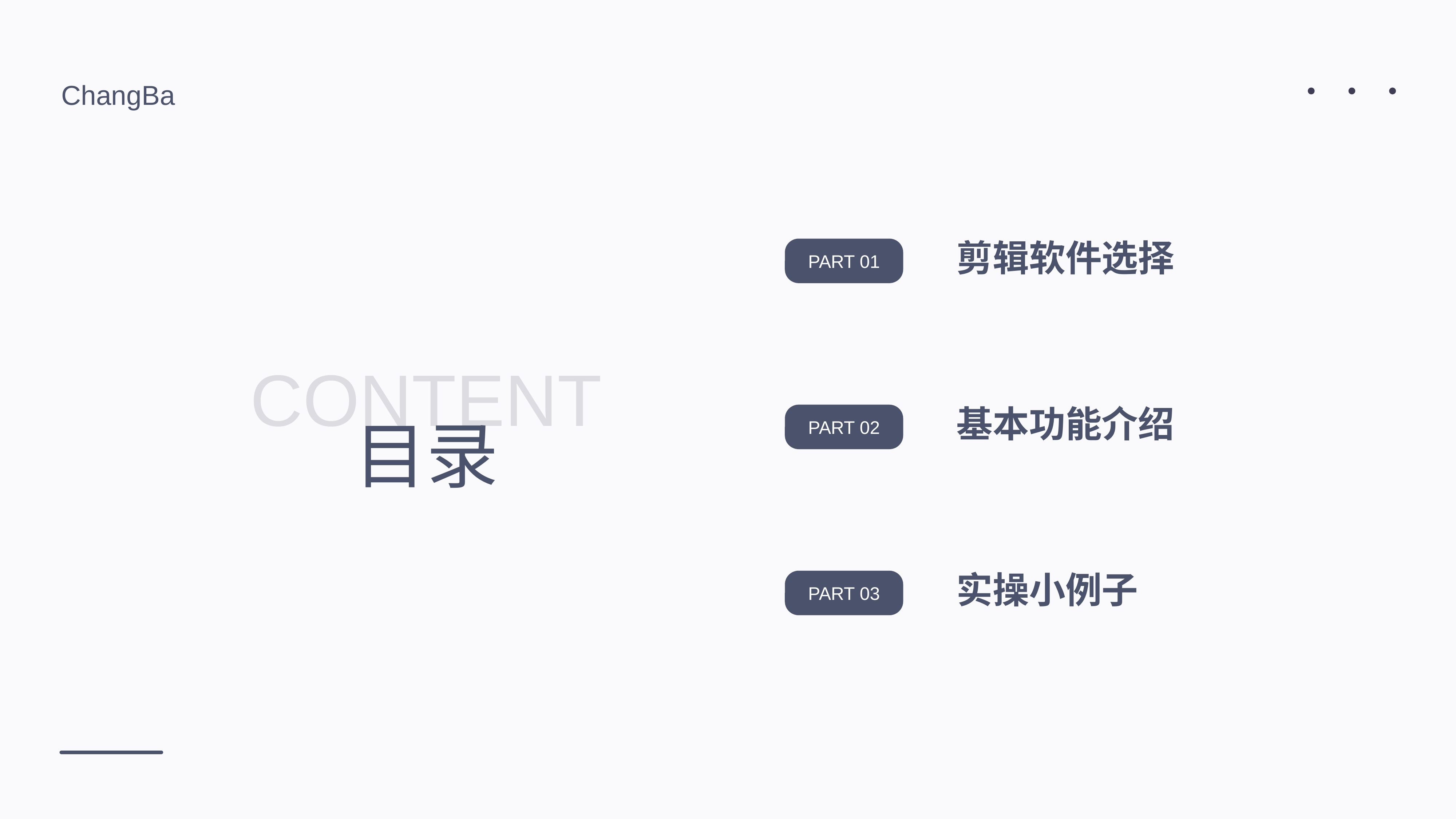

ChangBa

PART 01
剪辑软件选择
CONTENT
目录
PART 02
基本功能介绍
PART 03
实操小例子